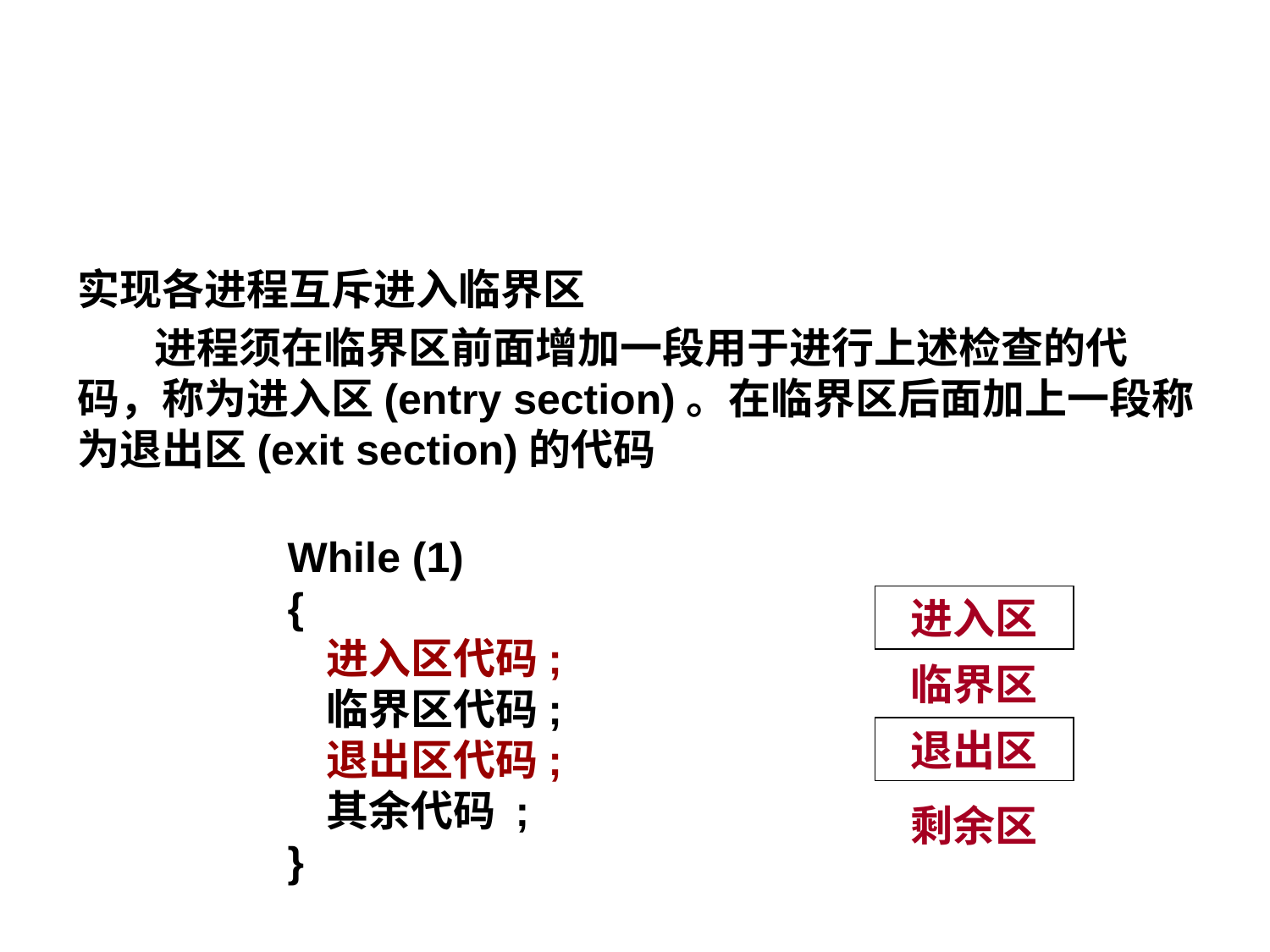

实现各进程互斥进入临界区
       进程须在临界区前面增加一段用于进行上述检查的代码，称为进入区(entry section)。在临界区后面加上一段称为退出区(exit section)的代码
While (1)
{
   进入区代码;
   临界区代码;
   退出区代码;
   其余代码 ;
}
进入区
临界区
退出区
剩余区